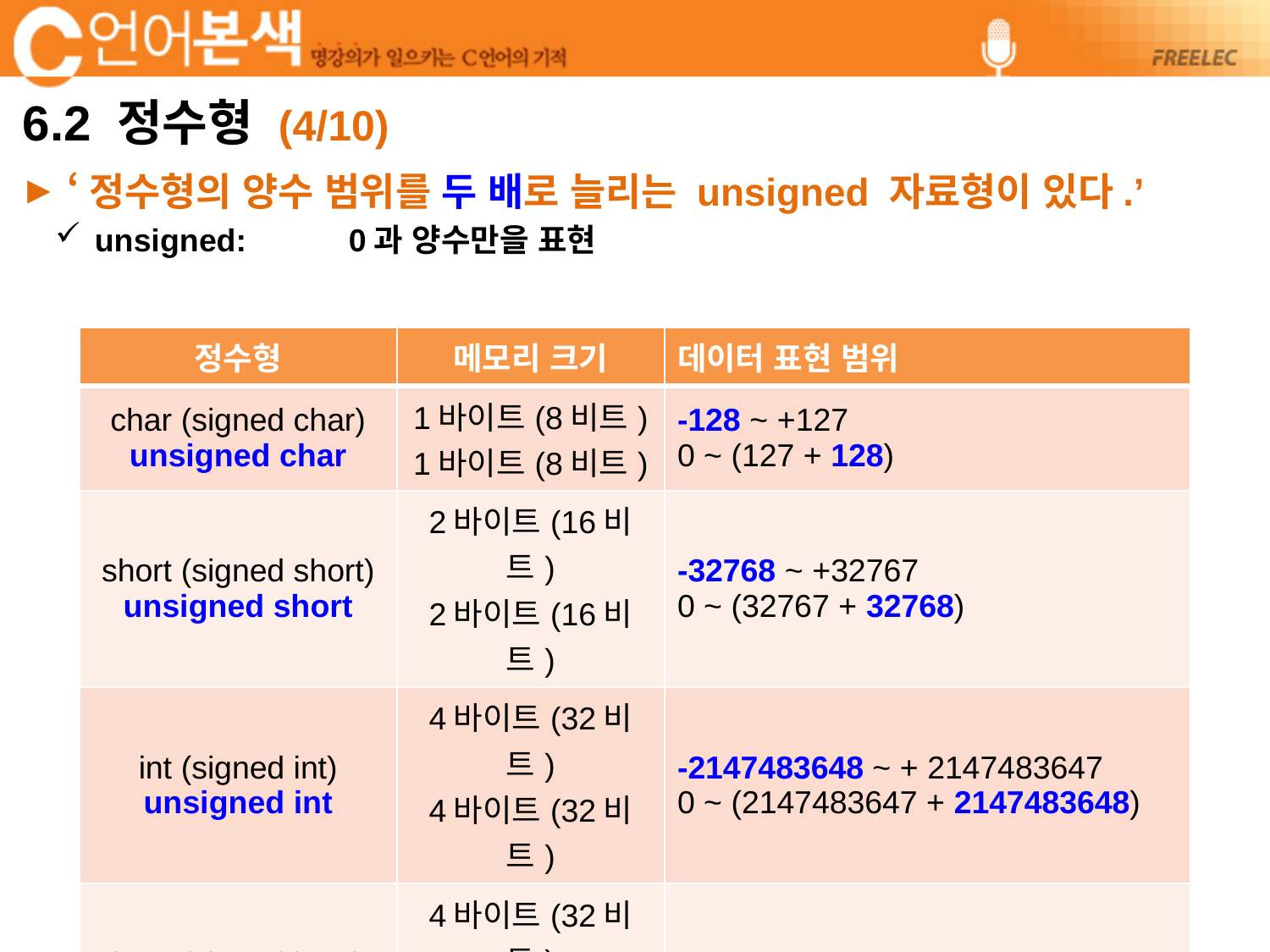

# 6.2 정수형 (4/10)
‘정수형의 양수 범위를 두 배로 늘리는 unsigned 자료형이 있다.’
unsigned:	0과 양수만을 표현
| 정수형 | 메모리 크기 | 데이터 표현 범위 |
| --- | --- | --- |
| char (signed char) unsigned char | 1바이트(8비트) 1바이트(8비트) | -128 ~ +127 0 ~ (127 + 128) |
| short (signed short) unsigned short | 2바이트(16비트) 2바이트(16비트) | -32768 ~ +32767 0 ~ (32767 + 32768) |
| int (signed int) unsigned int | 4바이트(32비트) 4바이트(32비트) | -2147483648 ~ + 2147483647 0 ~ (2147483647 + 2147483648) |
| long (signed long) unsigned long | 4바이트(32비트) 4바이트(32비트) | -2147483648 ~ + 2147483647 0 ~ (2147483647 + 2147483648) |